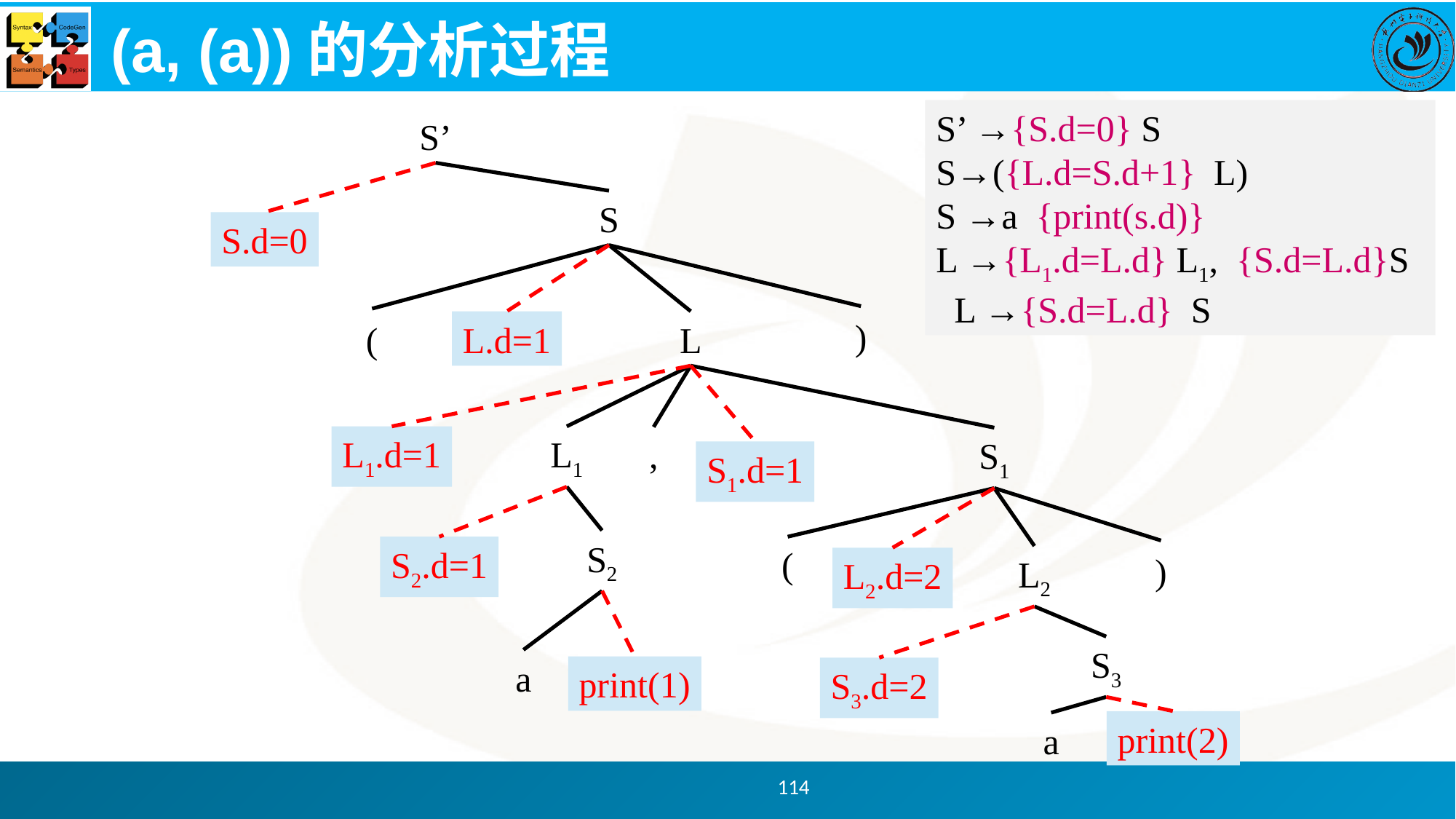

# (a, (a))的分析过程
S’ →{S.d=0} S
S→({L.d=S.d+1}  L)
S →a  {print(s.d)}
L →{L1.d=L.d} L1,  {S.d=L.d}S    L →{S.d=L.d}  S
S’
S
S.d=0
)
(
L.d=1
L
L1.d=1
L1
,
S1
S1.d=1
S2
(
S2.d=1
)
L2
L2.d=2
S3
a
print(1)
S3.d=2
print(2)
a
114